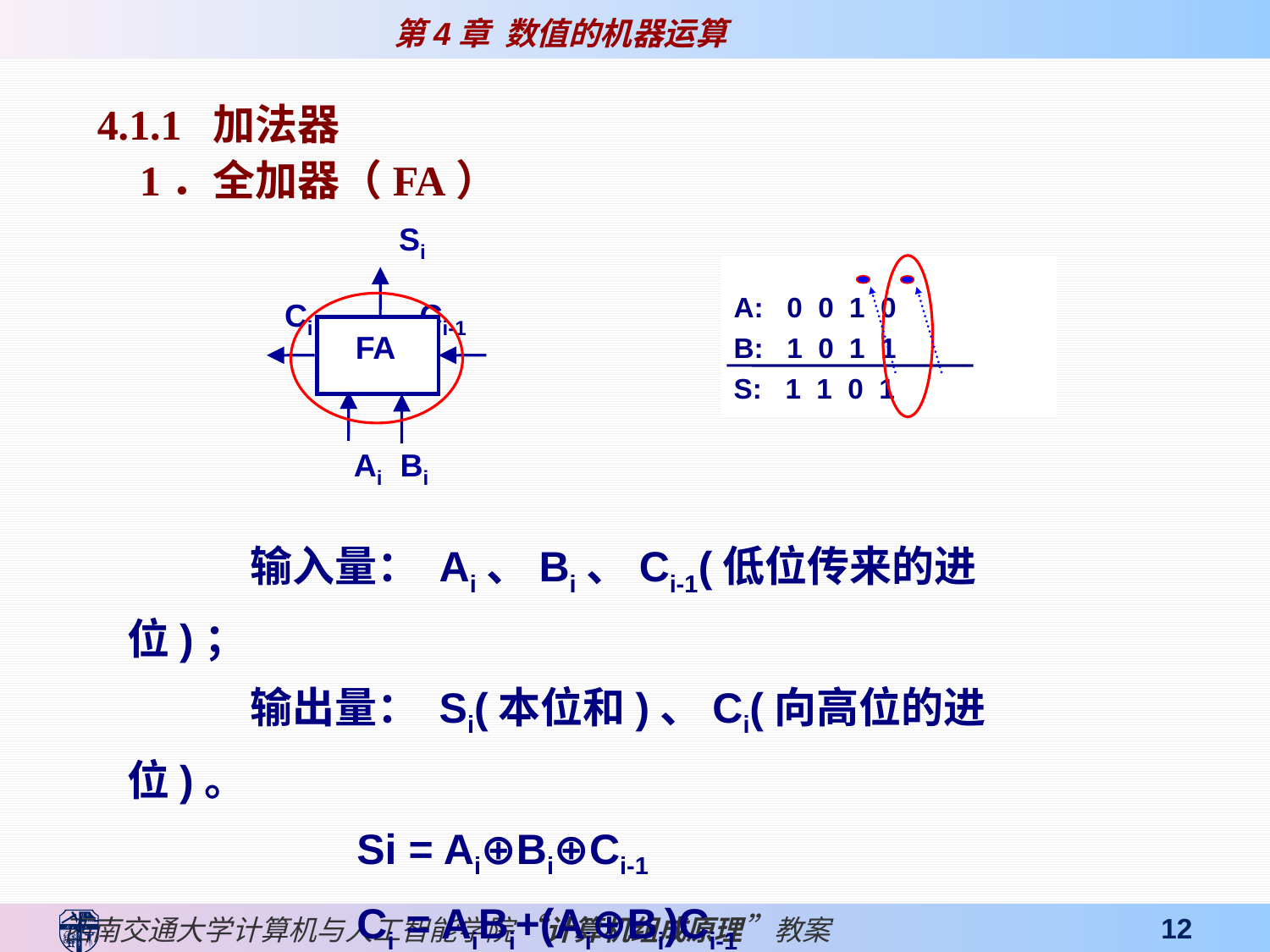

4.1.1  加法器
    1．全加器（FA）
Si

Ci            Ci-1

FA

Ai  Bi

A:   0  0  1  0
B:   1  0  1  1
S:   1  1  0  1

输入量： Ai、Bi、Ci-1(低位传来的进位)；
输出量： Si(本位和)、Ci(向高位的进位)。
         Si = Ai⊕Bi⊕Ci-1
         Ci = AiBi+(Ai⊕Bi)Ci-1